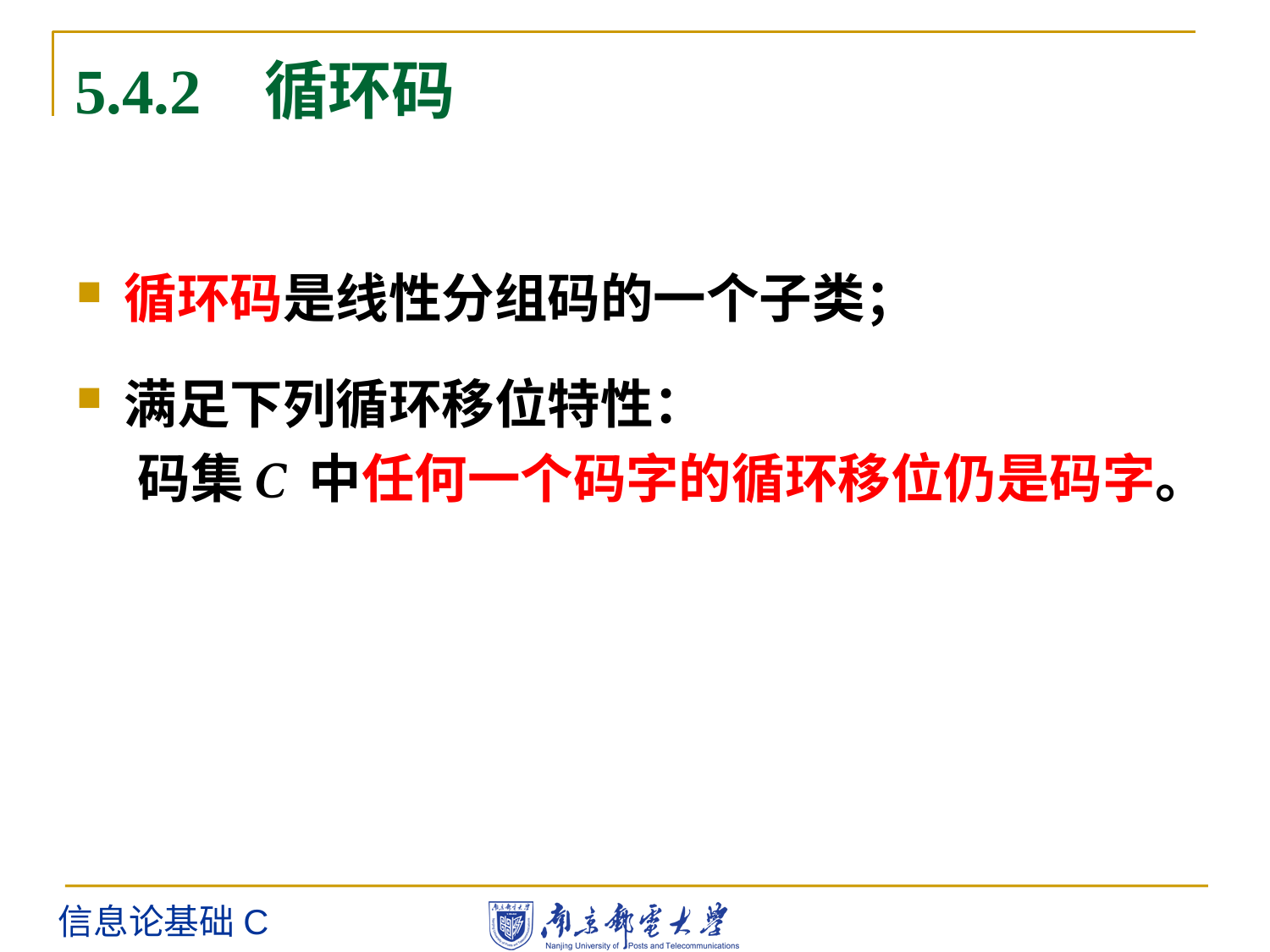

5.4.2   循环码
循环码是线性分组码的一个子类；
满足下列循环移位特性：
    码集C 中任何一个码字的循环移位仍是码字。
59